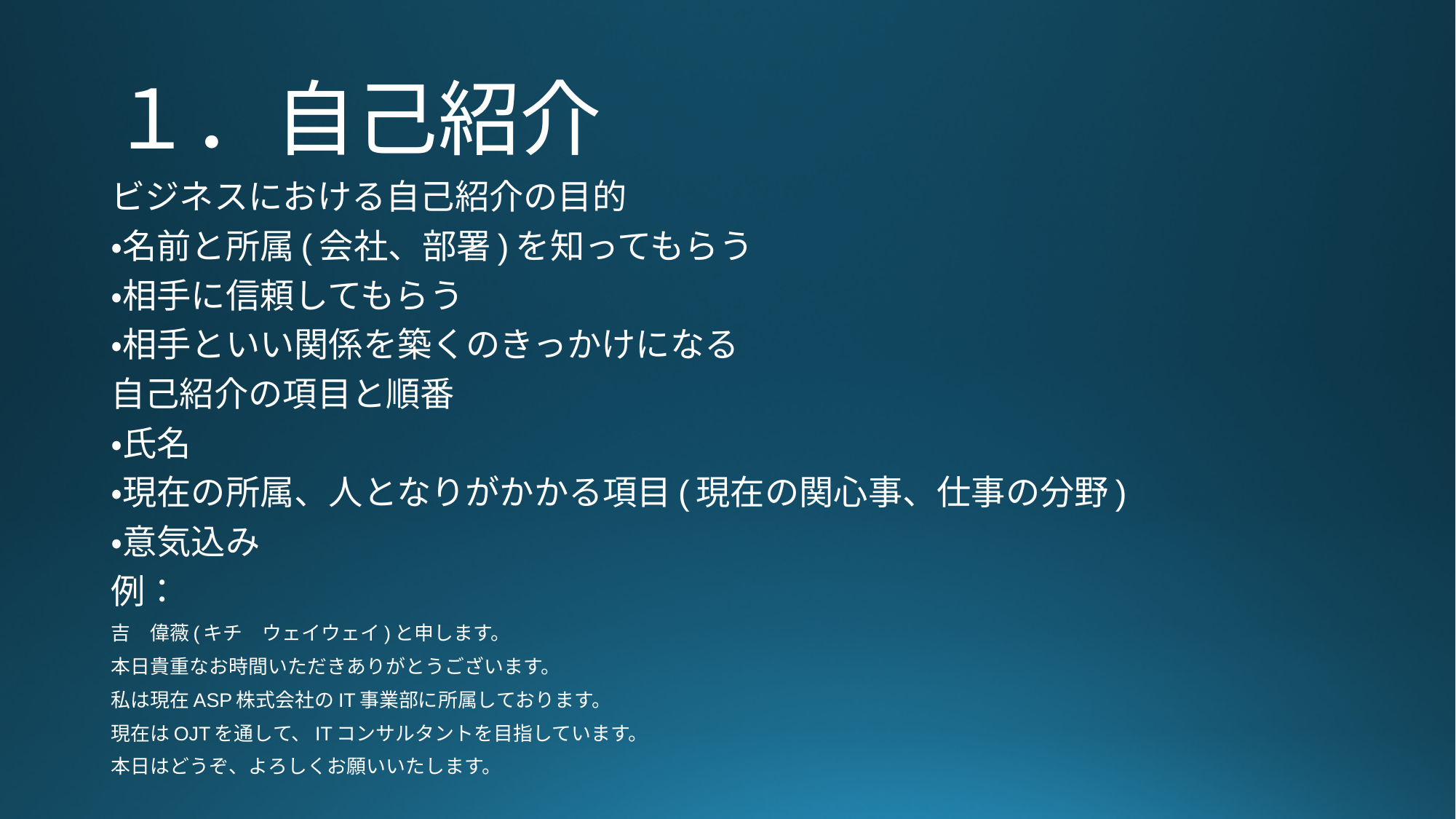

# １．自己紹介
ビジネスにおける自己紹介の目的
・名前と所属(会社、部署)を知ってもらう
・相手に信頼してもらう
・相手といい関係を築くのきっかけになる
自己紹介の項目と順番
・氏名
・現在の所属、人となりがかかる項目(現在の関心事、仕事の分野)
・意気込み
例：
吉　偉薇(キチ　ウェイウェイ)と申します。
本日貴重なお時間いただきありがとうございます。
私は現在ASP株式会社のIT事業部に所属しております。
現在はOJTを通して、ITコンサルタントを目指しています。
本日はどうぞ、よろしくお願いいたします。